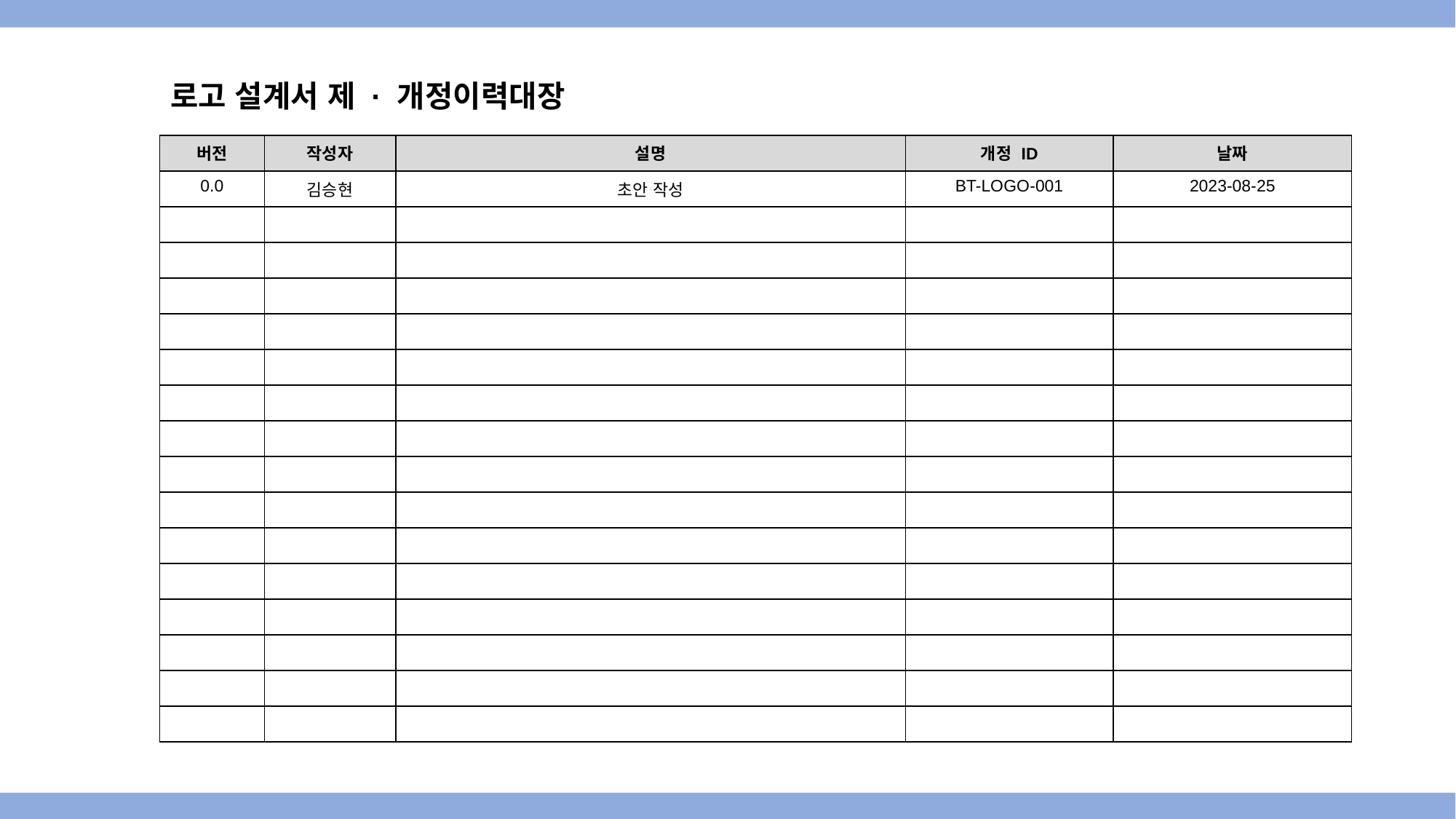

로고 설계서 제 · 개정이력대장
| 버전 | 작성자 | 설명 | 개정 ID | 날짜 |
| --- | --- | --- | --- | --- |
| 0.0 | 김승현 | 초안 작성 | BT-LOGO-001 | 2023-08-25 |
|  |  |  |  |  |
|  |  |  |  |  |
|  |  |  |  |  |
|  |  |  |  |  |
|  |  |  |  |  |
|  |  |  |  |  |
|  |  |  |  |  |
|  |  |  |  |  |
|  |  |  |  |  |
|  |  |  |  |  |
|  |  |  |  |  |
|  |  |  |  |  |
|  |  |  |  |  |
|  |  |  |  |  |
|  |  |  |  |  |
2
건뮤니티 로고 설계서